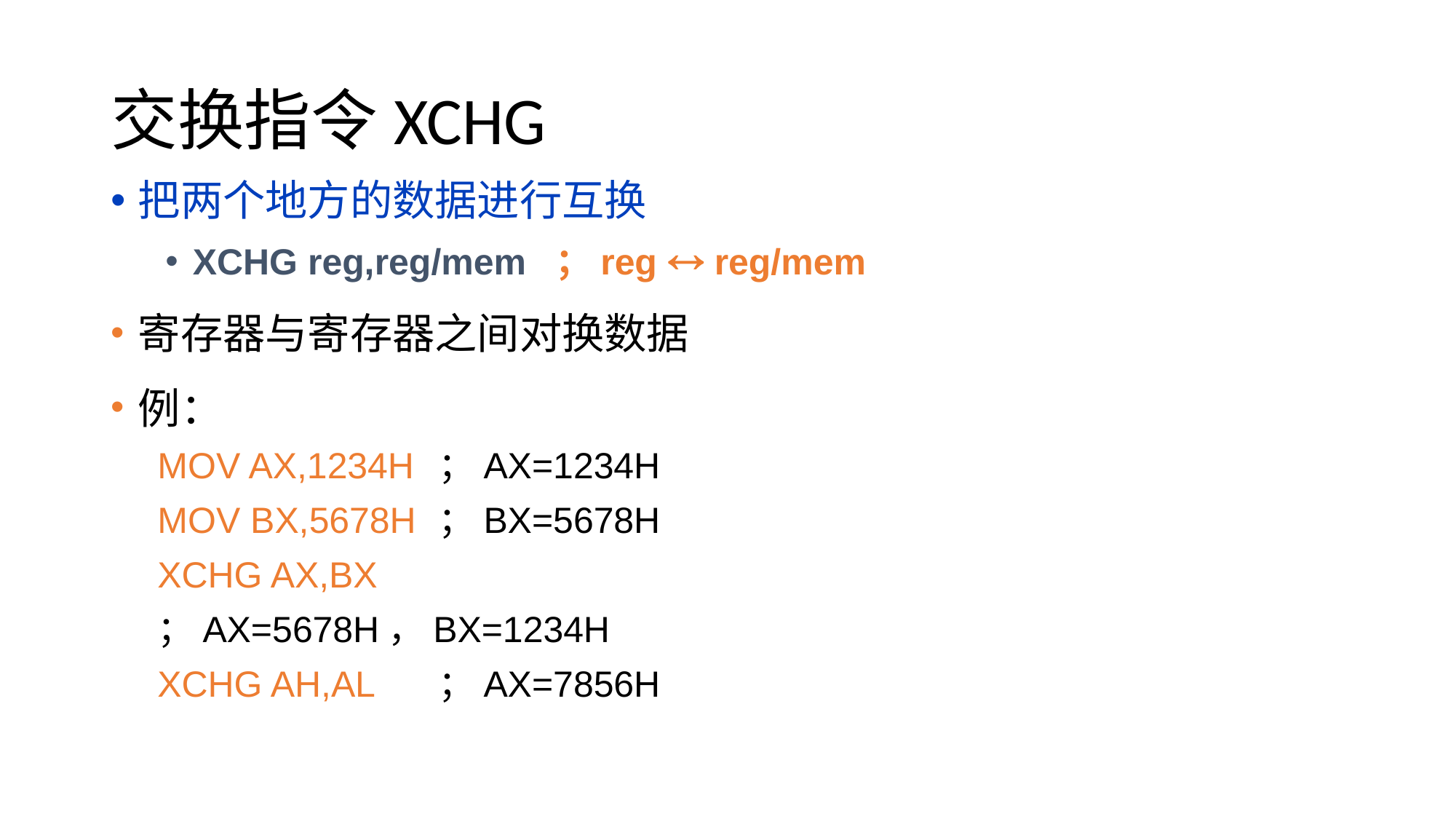

# 交换指令XCHG
把两个地方的数据进行互换
XCHG reg,reg/mem  ；reg ↔ reg/mem
寄存器与寄存器之间对换数据
例：
MOV AX,1234H	；AX=1234H
MOV BX,5678H	；BX=5678H
XCHG AX,BX
；AX=5678H，BX=1234H
XCHG AH,AL	；AX=7856H